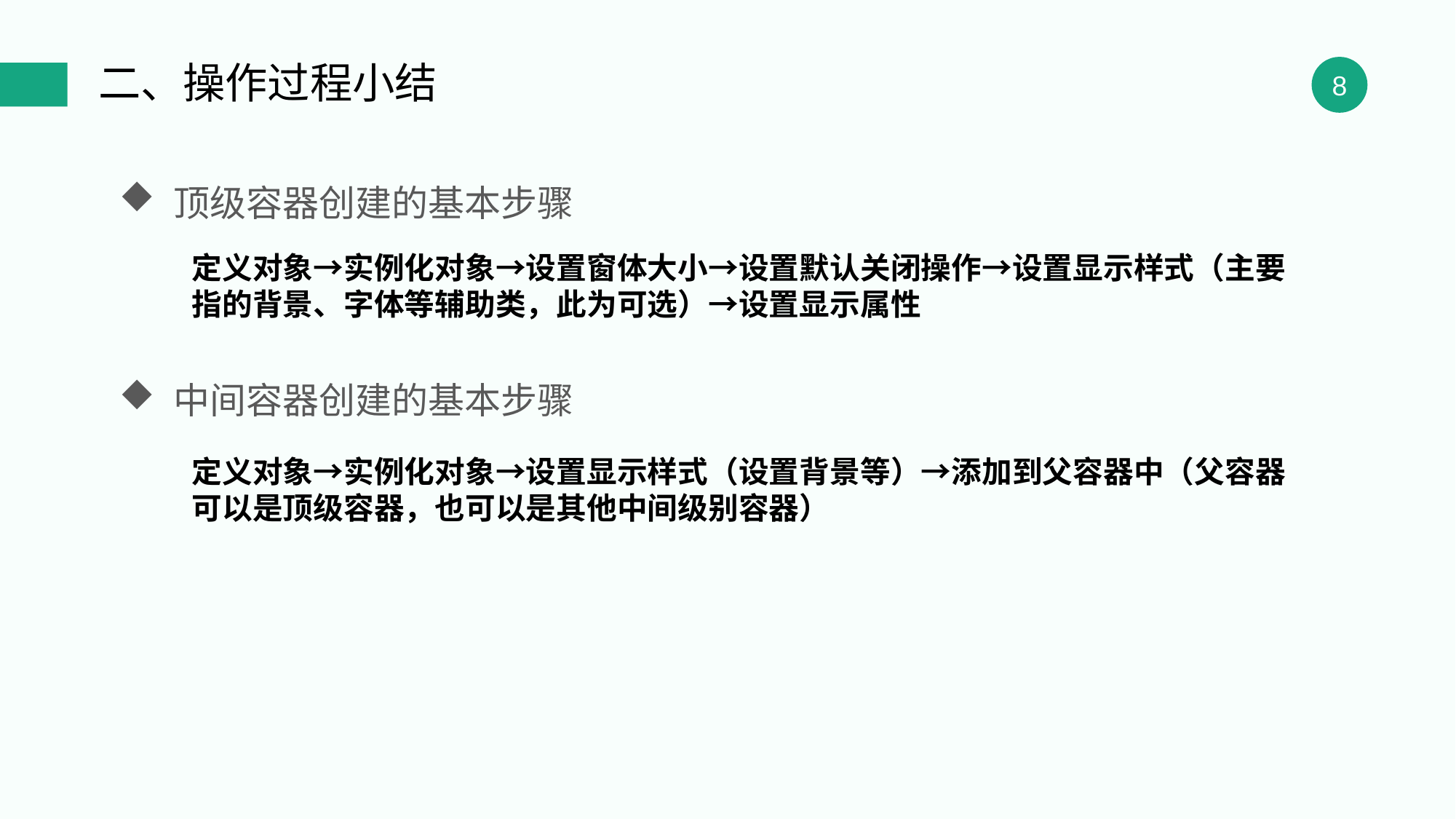

二、操作过程小结
顶级容器创建的基本步骤
定义对象→实例化对象→设置窗体大小→设置默认关闭操作→设置显示样式（主要指的背景、字体等辅助类，此为可选）→设置显示属性
中间容器创建的基本步骤
定义对象→实例化对象→设置显示样式（设置背景等）→添加到父容器中（父容器可以是顶级容器，也可以是其他中间级别容器）